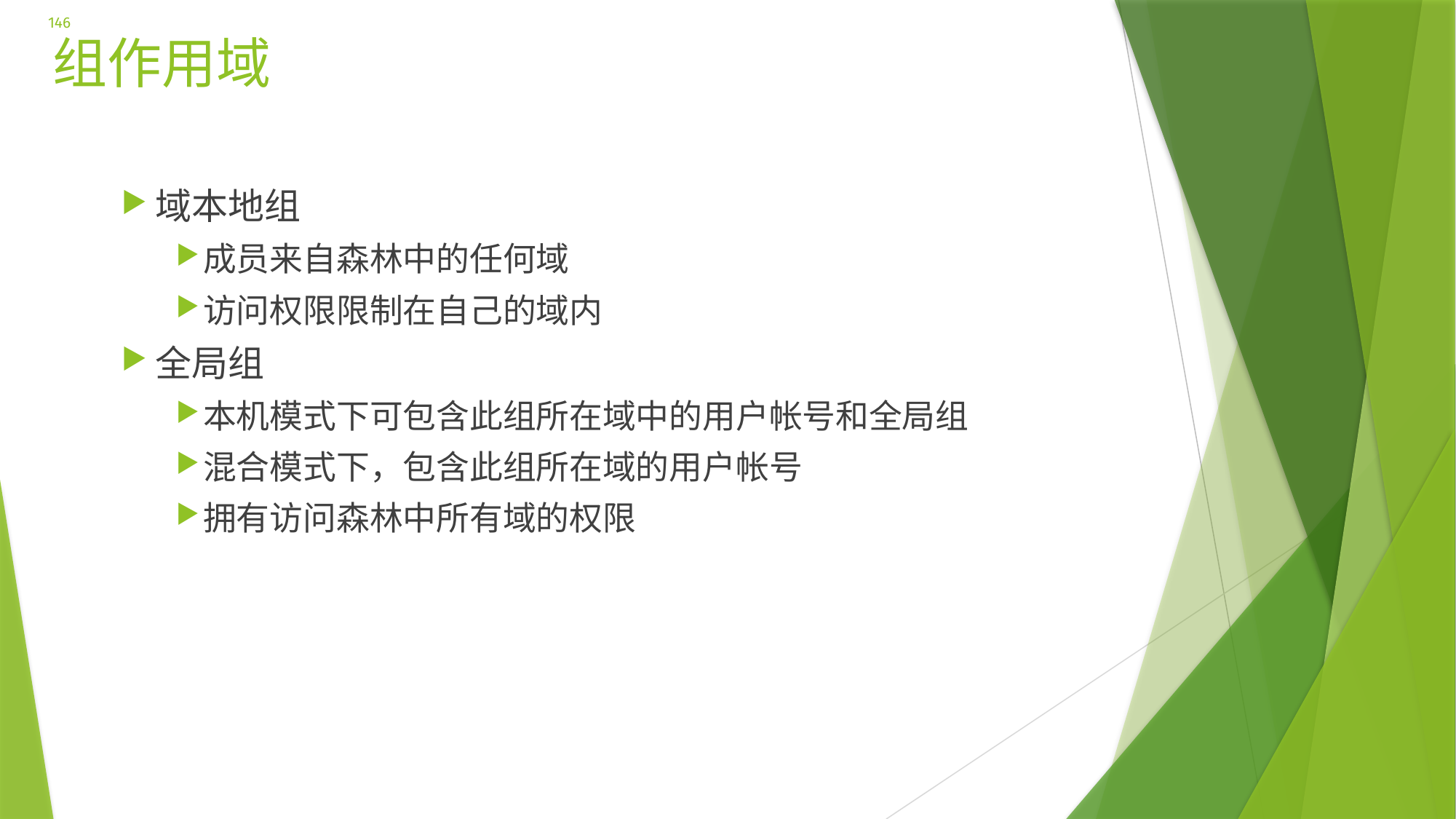

146
# 组作用域
域本地组
成员来自森林中的任何域
访问权限限制在自己的域内
全局组
本机模式下可包含此组所在域中的用户帐号和全局组
混合模式下，包含此组所在域的用户帐号
拥有访问森林中所有域的权限